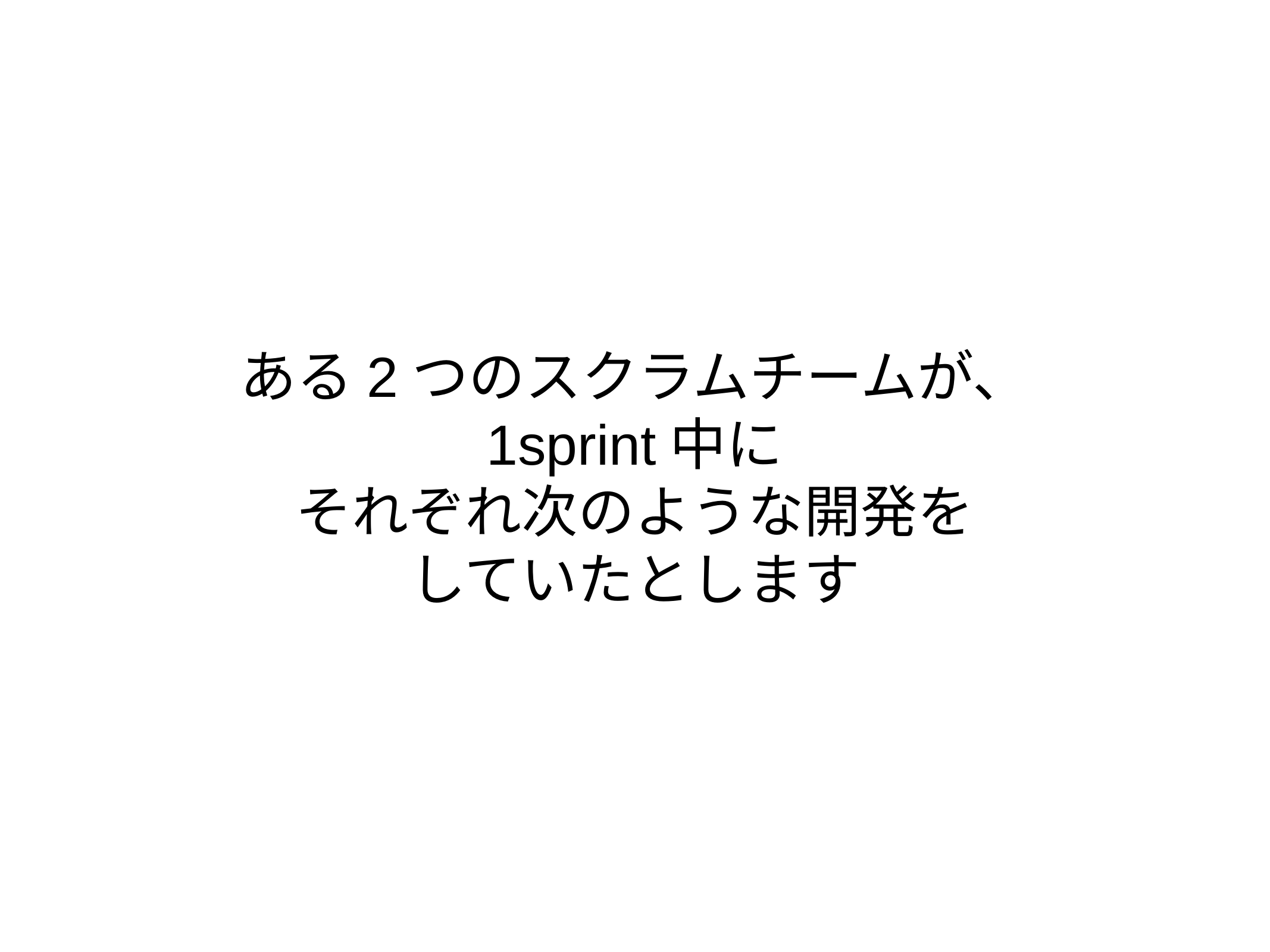

# ある2つのスクラムチームが、 1sprint中に それぞれ次のような開発を していたとします